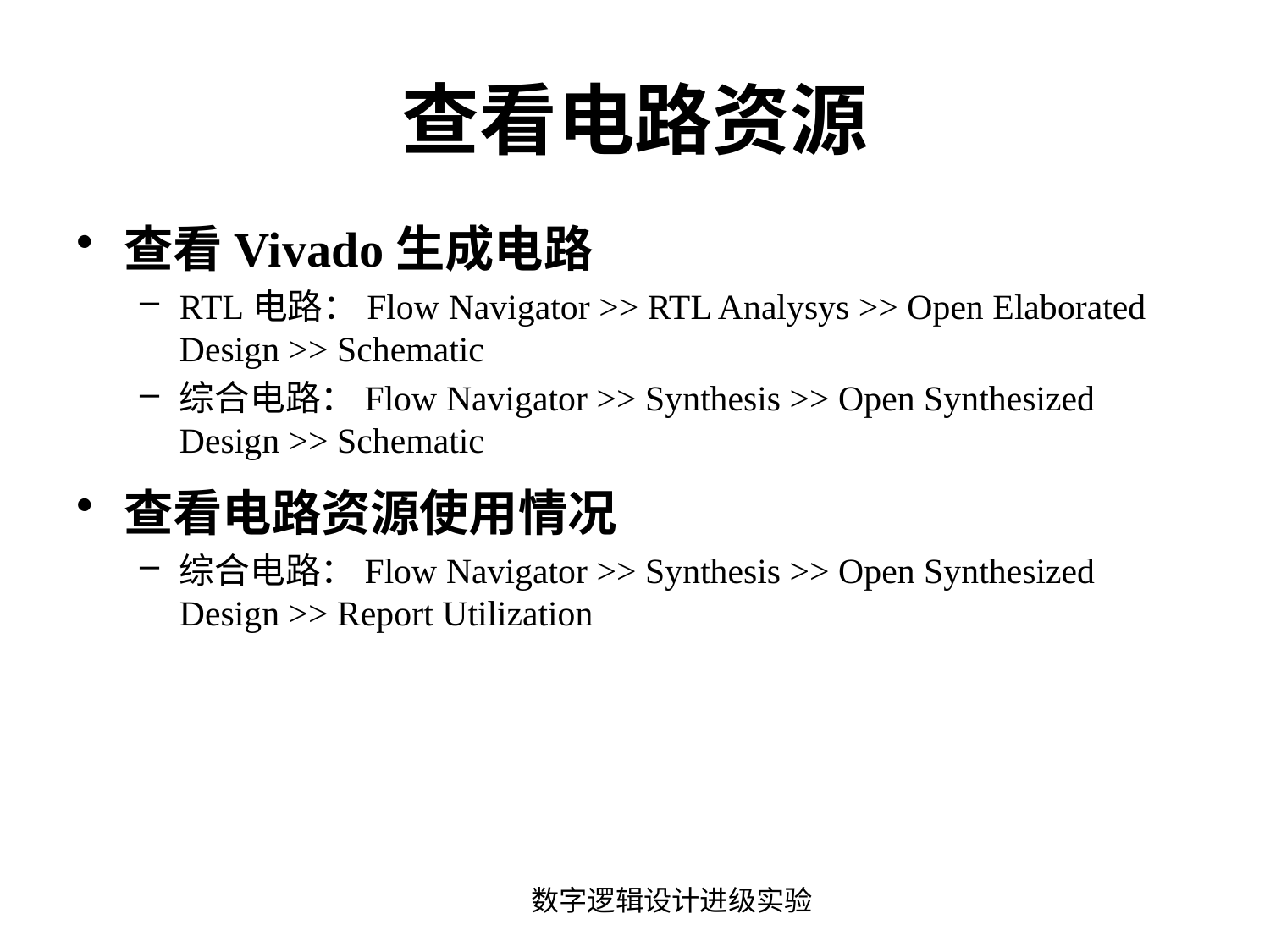

# 查看电路资源
查看Vivado生成电路
RTL电路：Flow Navigator >> RTL Analysys >> Open Elaborated Design >> Schematic
综合电路：Flow Navigator >> Synthesis >> Open Synthesized Design >> Schematic
查看电路资源使用情况
综合电路：Flow Navigator >> Synthesis >> Open Synthesized Design >> Report Utilization

数字逻辑设计进级实验
15